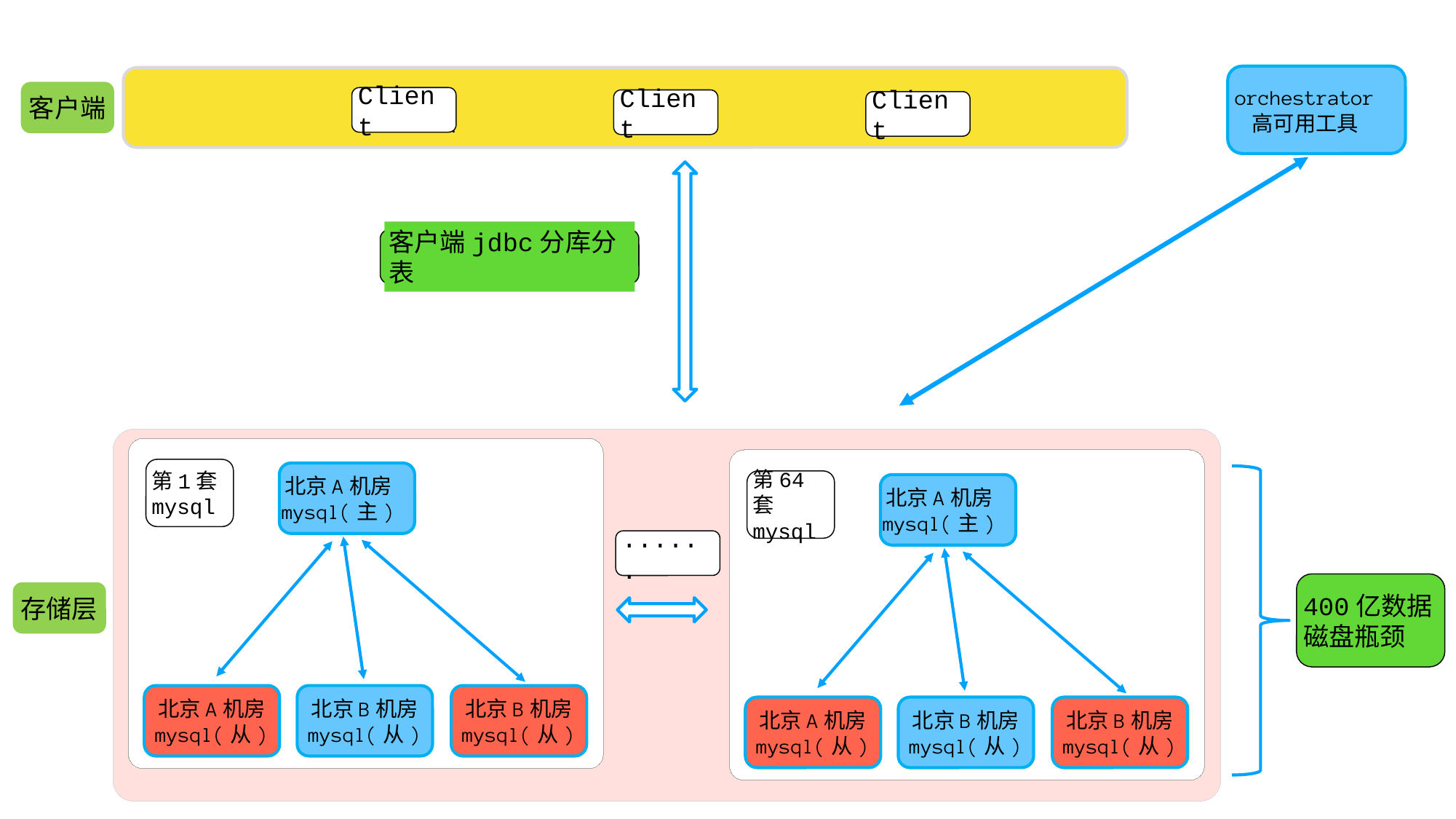

orchestrator
高可用工具

客户端

Client

Client

Client
...

客户端jdbc分库分表

第1套mysql

北京A机房
mysql(主)

第64套mysql

北京A机房
mysql(主)

......

400亿数据
磁盘瓶颈

存储层

北京A机房
mysql(从)

北京B机房
mysql(从)

北京B机房
mysql(从)

北京A机房
mysql(从)

北京B机房
mysql(从)

北京B机房
mysql(从)